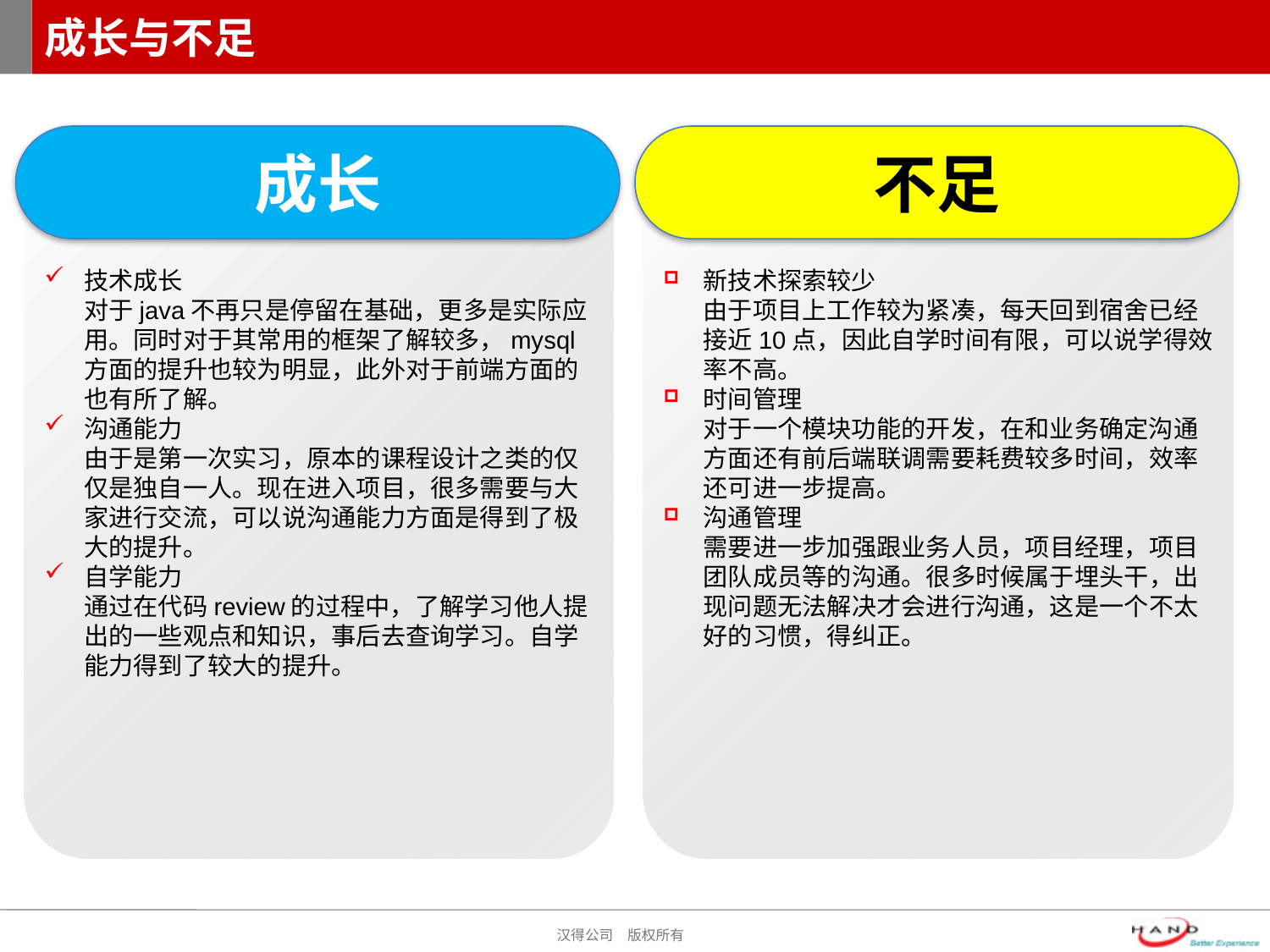

# 成长与不足
成长

技术成长
对于java不再只是停留在基础，更多是实际应用。同时对于其常用的框架了解较多，mysql方面的提升也较为明显，此外对于前端方面的也有所了解。
沟通能力
由于是第一次实习，原本的课程设计之类的仅仅是独自一人。现在进入项目，很多需要与大家进行交流，可以说沟通能力方面是得到了极大的提升。
自学能力
通过在代码review的过程中，了解学习他人提出的一些观点和知识，事后去查询学习。自学能力得到了较大的提升。
不足

新技术探索较少
由于项目上工作较为紧凑，每天回到宿舍已经接近10点，因此自学时间有限，可以说学得效率不高。
时间管理
对于一个模块功能的开发，在和业务确定沟通方面还有前后端联调需要耗费较多时间，效率还可进一步提高。
沟通管理
需要进一步加强跟业务人员，项目经理，项目团队成员等的沟通。很多时候属于埋头干，出现问题无法解决才会进行沟通，这是一个不太好的习惯，得纠正。
4